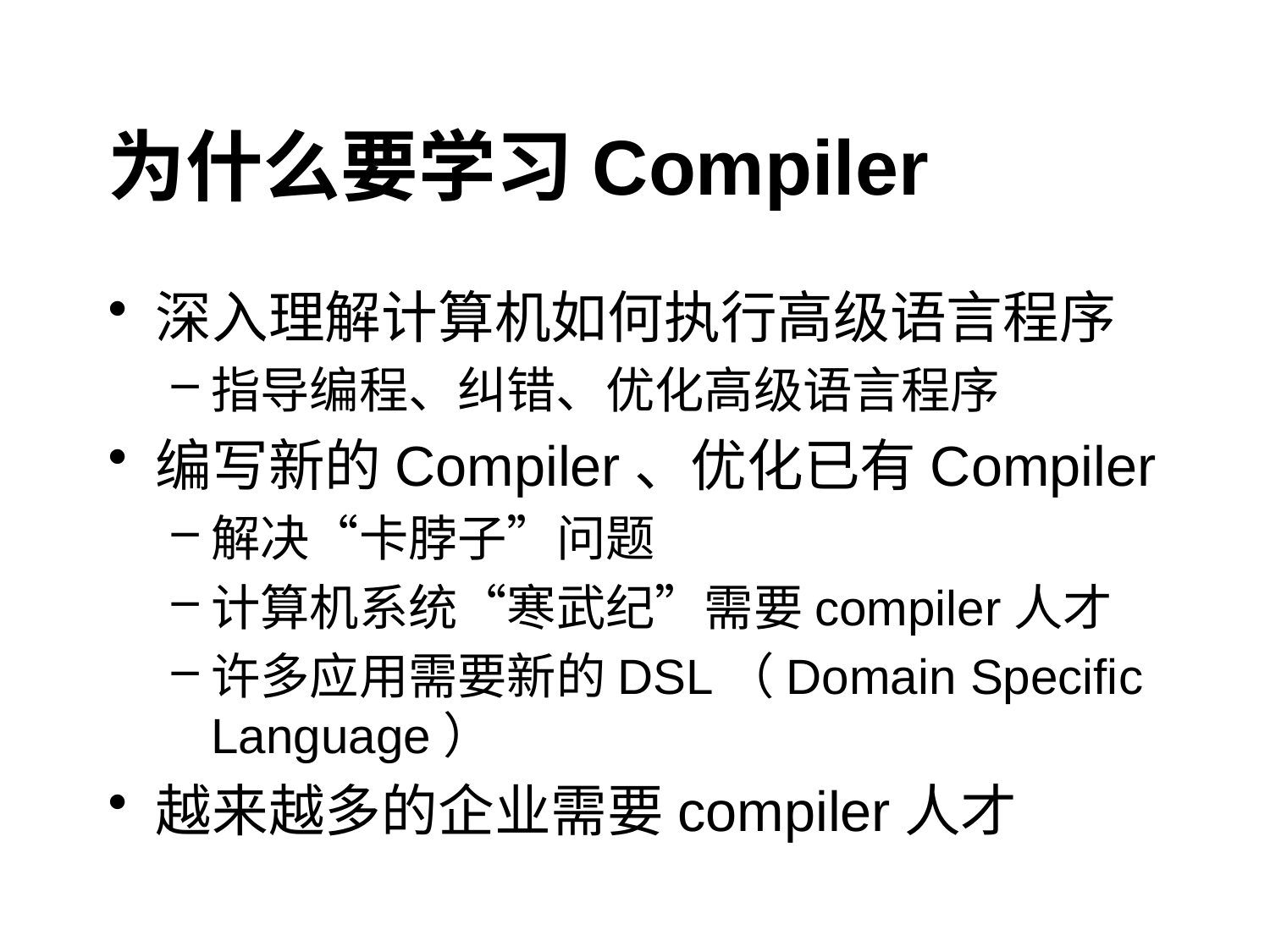

# 为什么要学习Compiler
深入理解计算机如何执行高级语言程序
指导编程、纠错、优化高级语言程序
编写新的Compiler、优化已有Compiler
解决“卡脖子”问题
计算机系统“寒武纪”需要compiler人才
许多应用需要新的DSL（Domain Specific Language）
越来越多的企业需要compiler人才